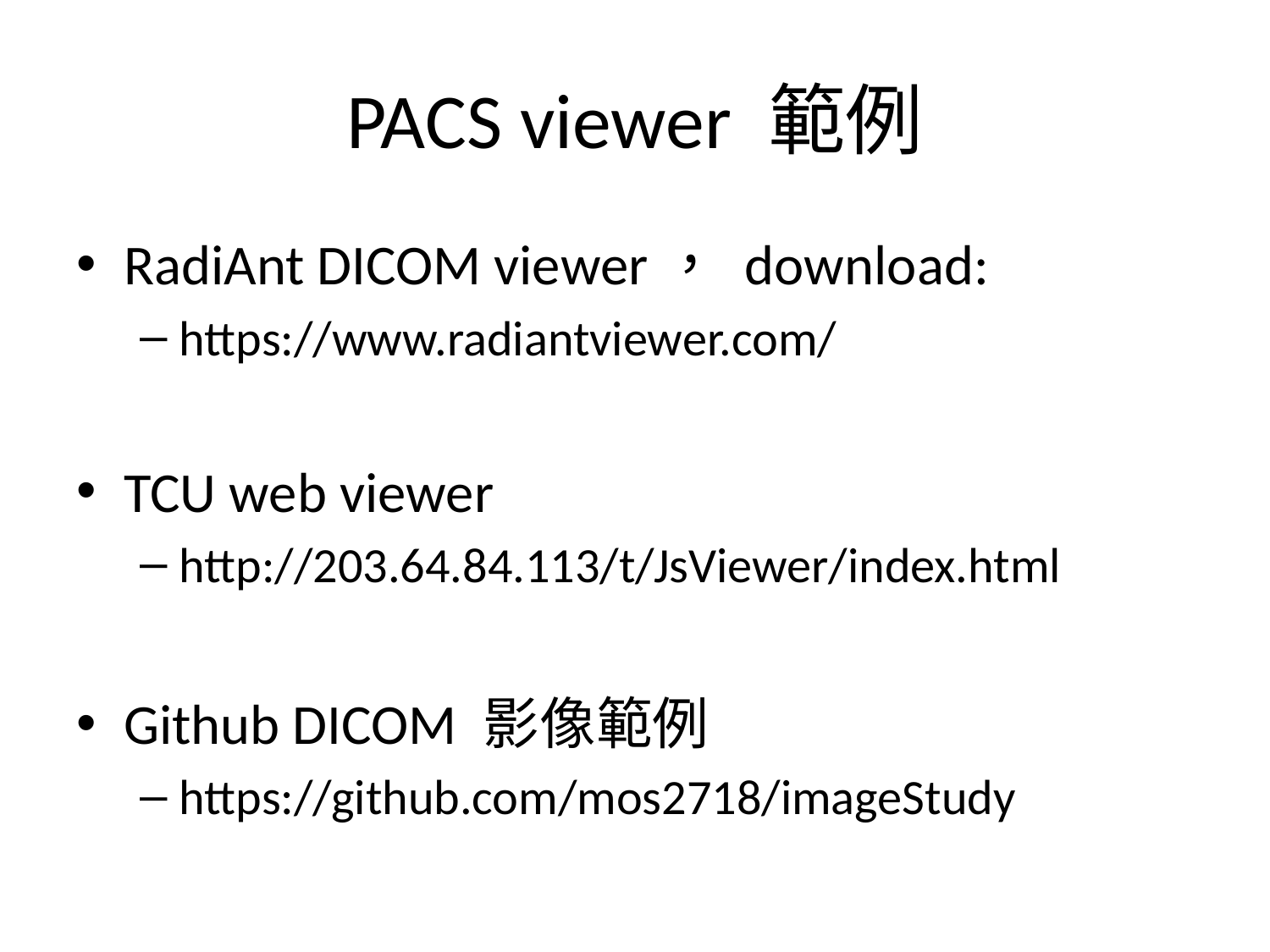

# PACS viewer 範例
RadiAnt DICOM viewer， download:
https://www.radiantviewer.com/

TCU web viewer
http://203.64.84.113/t/JsViewer/index.html

Github DICOM 影像範例
https://github.com/mos2718/imageStudy